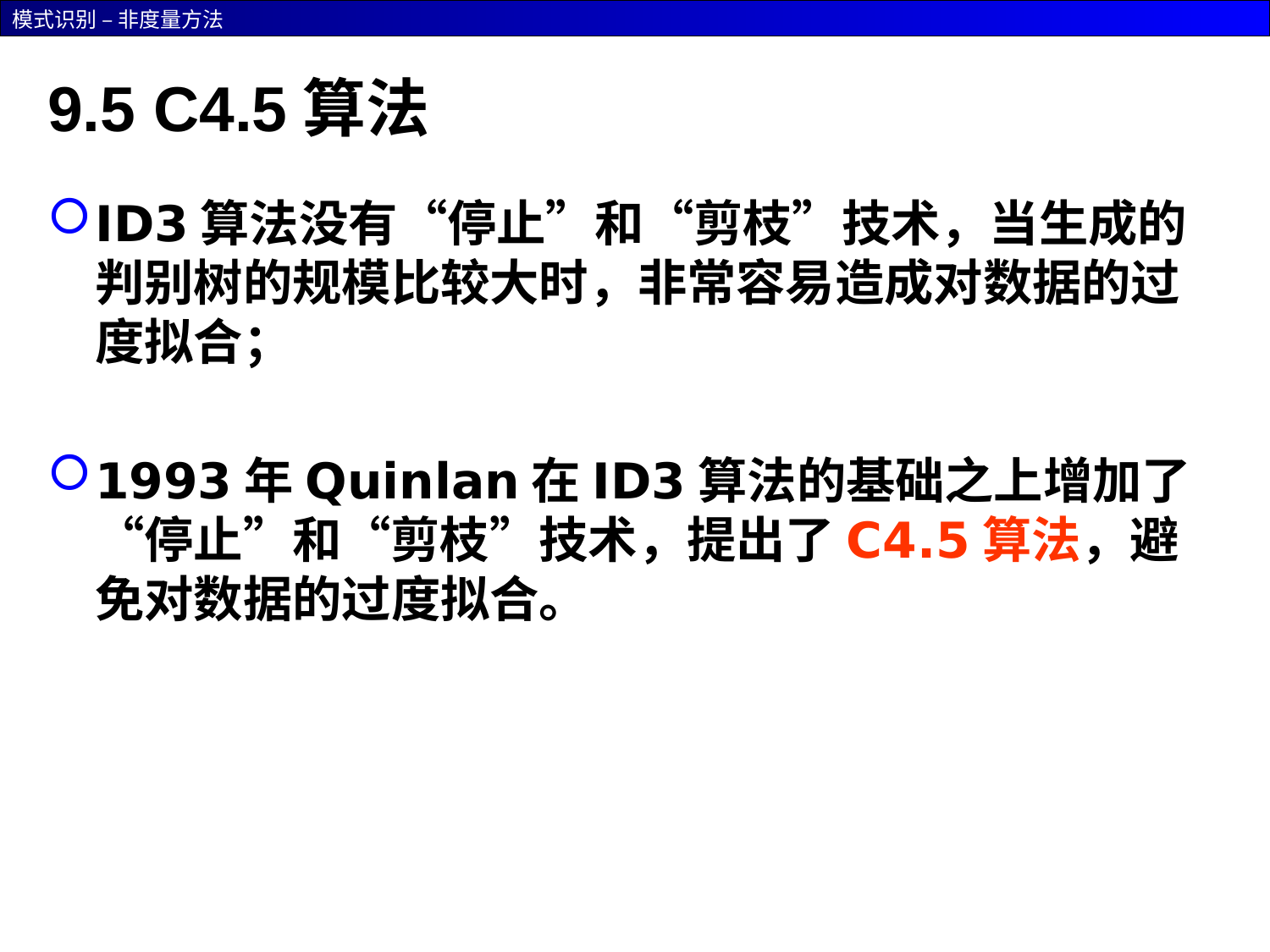

# 9.5 C4.5算法
ID3算法没有“停止”和“剪枝”技术，当生成的判别树的规模比较大时，非常容易造成对数据的过度拟合；

1993年Quinlan在ID3算法的基础之上增加了“停止”和“剪枝”技术，提出了C4.5算法，避免对数据的过度拟合。